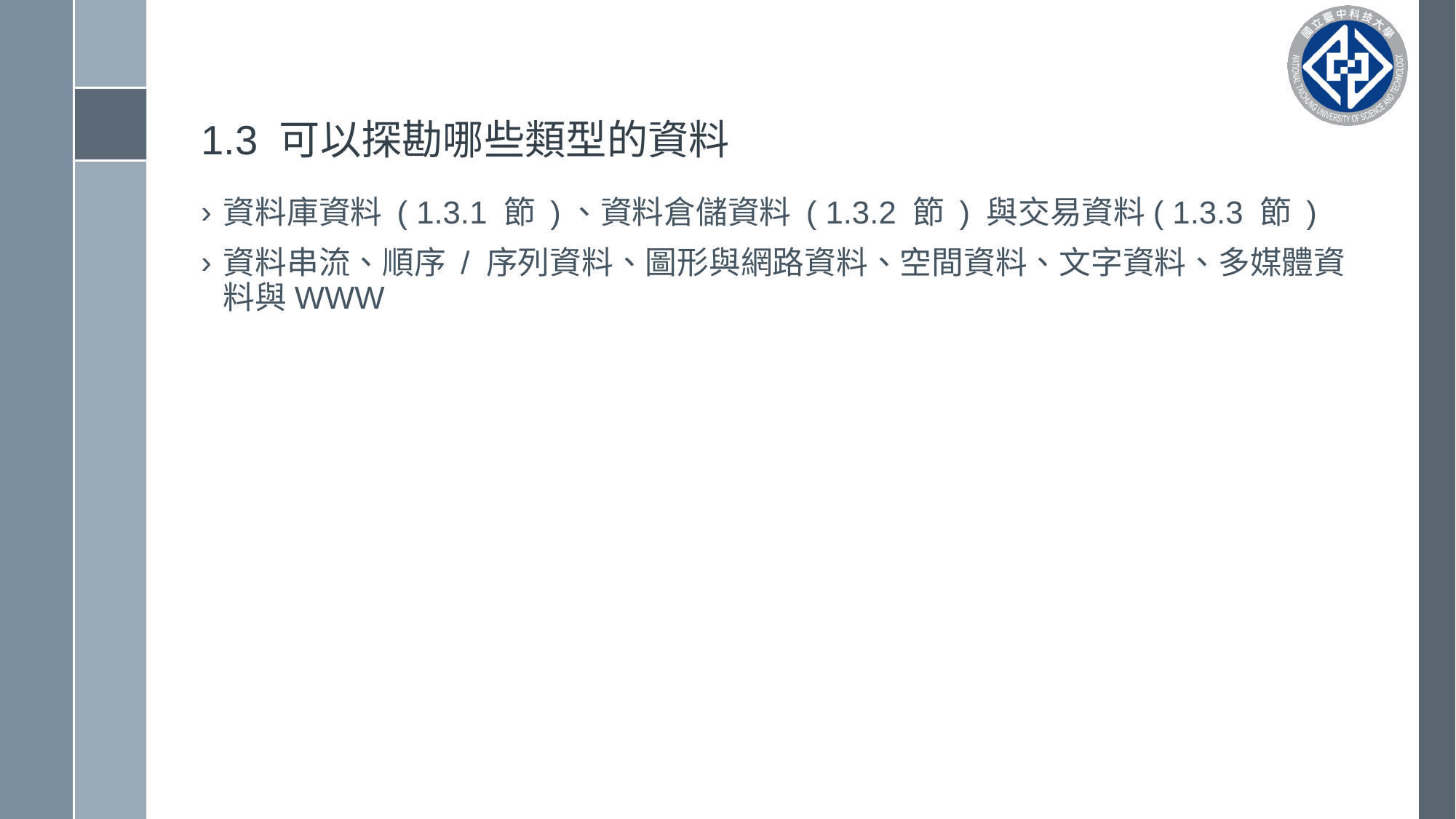

# 1.3 可以探勘哪些類型的資料
資料庫資料 ( 1.3.1 節 )、資料倉儲資料 ( 1.3.2 節 ) 與交易資料( 1.3.3 節 )
資料串流、順序 / 序列資料、圖形與網路資料、空間資料、文字資料、多媒體資料與WWW